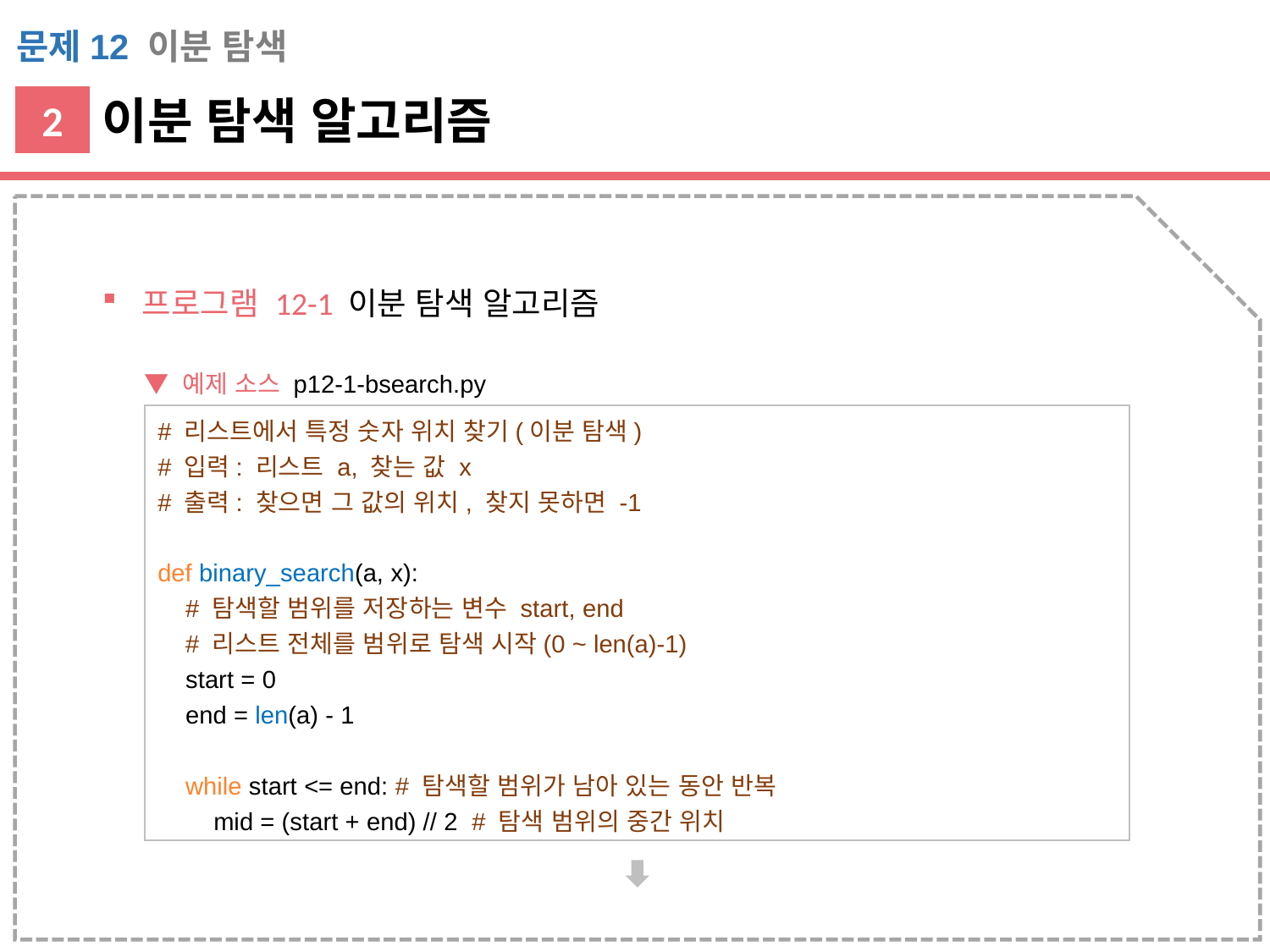

문제12 이분 탐색
이분 탐색 알고리즘
2

프로그램 12-1 이분 탐색 알고리즘
▼ 예제 소스 p12-1-bsearch.py
# 리스트에서 특정 숫자 위치 찾기(이분 탐색)
# 입력: 리스트 a, 찾는 값 x
# 출력: 찾으면 그 값의 위치, 찾지 못하면 -1

def binary_search(a, x):
    # 탐색할 범위를 저장하는 변수 start, end
    # 리스트 전체를 범위로 탐색 시작(0 ~ len(a)-1)
    start = 0
    end = len(a) - 1

    while start <= end: # 탐색할 범위가 남아 있는 동안 반복
        mid = (start + end) // 2  # 탐색 범위의 중간 위치